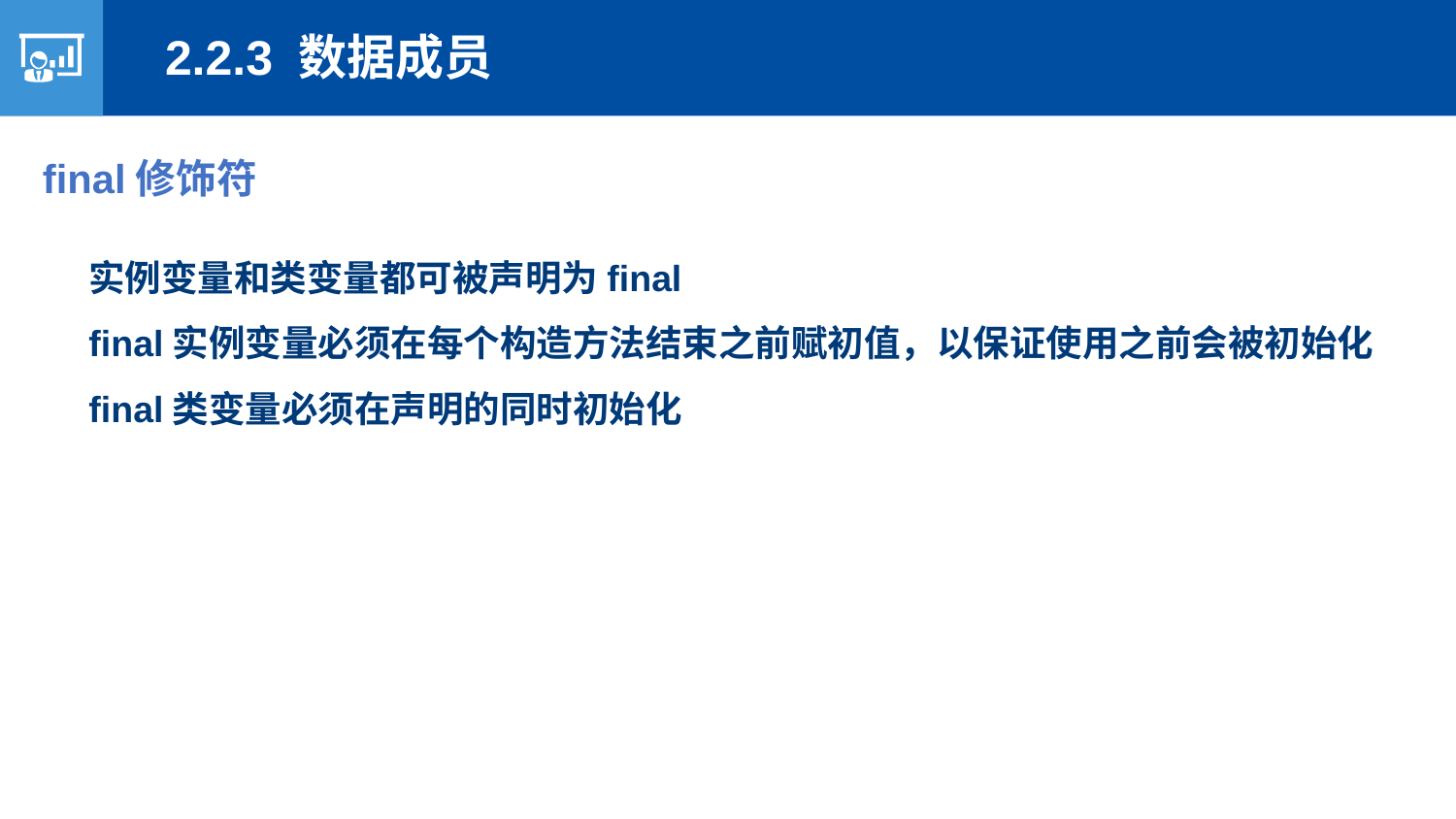

2.2.3 数据成员
final修饰符
实例变量和类变量都可被声明为final
final实例变量必须在每个构造方法结束之前赋初值，以保证使用之前会被初始化
final类变量必须在声明的同时初始化